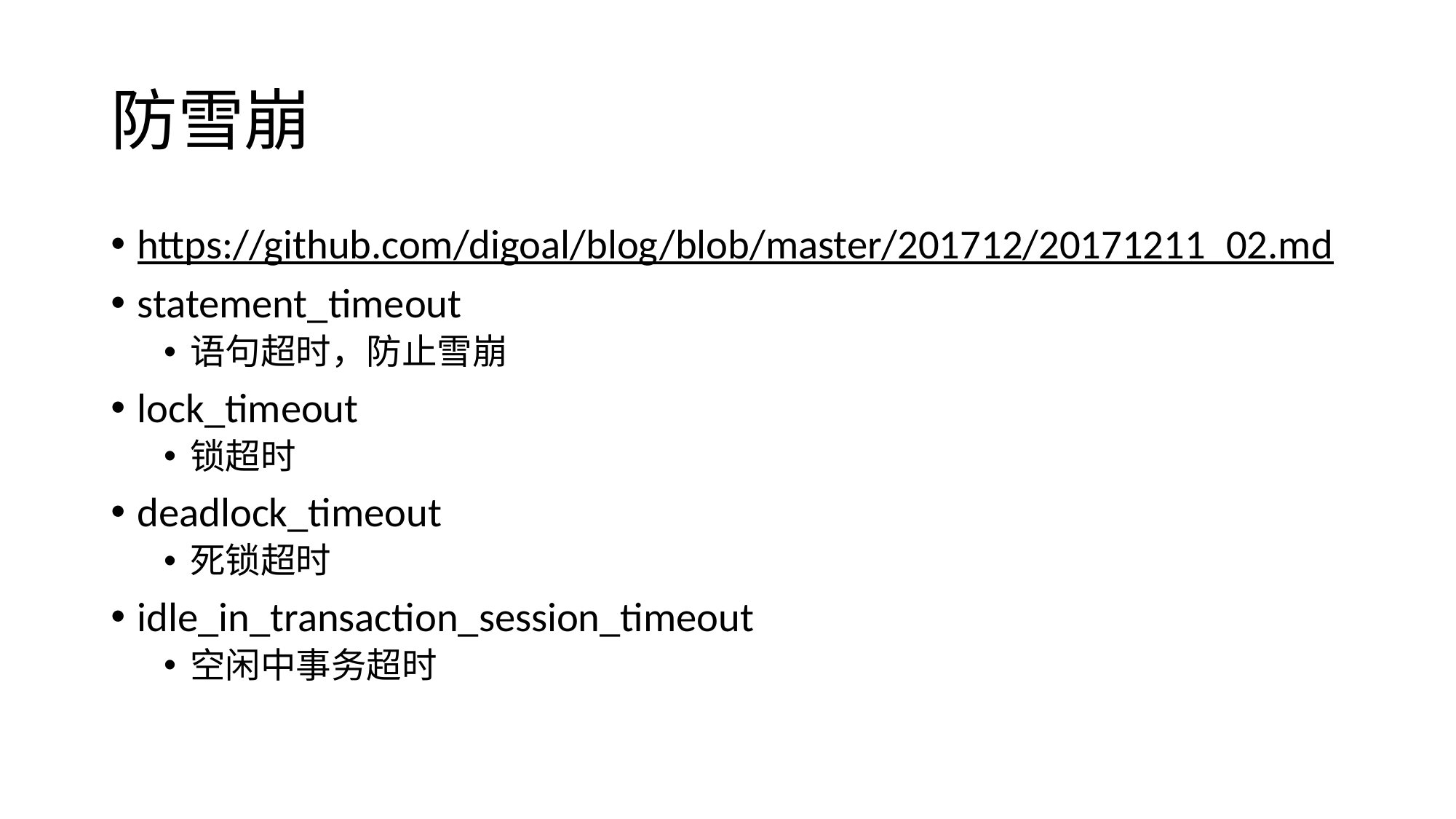

# 防雪崩
https://github.com/digoal/blog/blob/master/201712/20171211_02.md
statement_timeout
语句超时，防止雪崩
lock_timeout
锁超时
deadlock_timeout
死锁超时
idle_in_transaction_session_timeout
空闲中事务超时